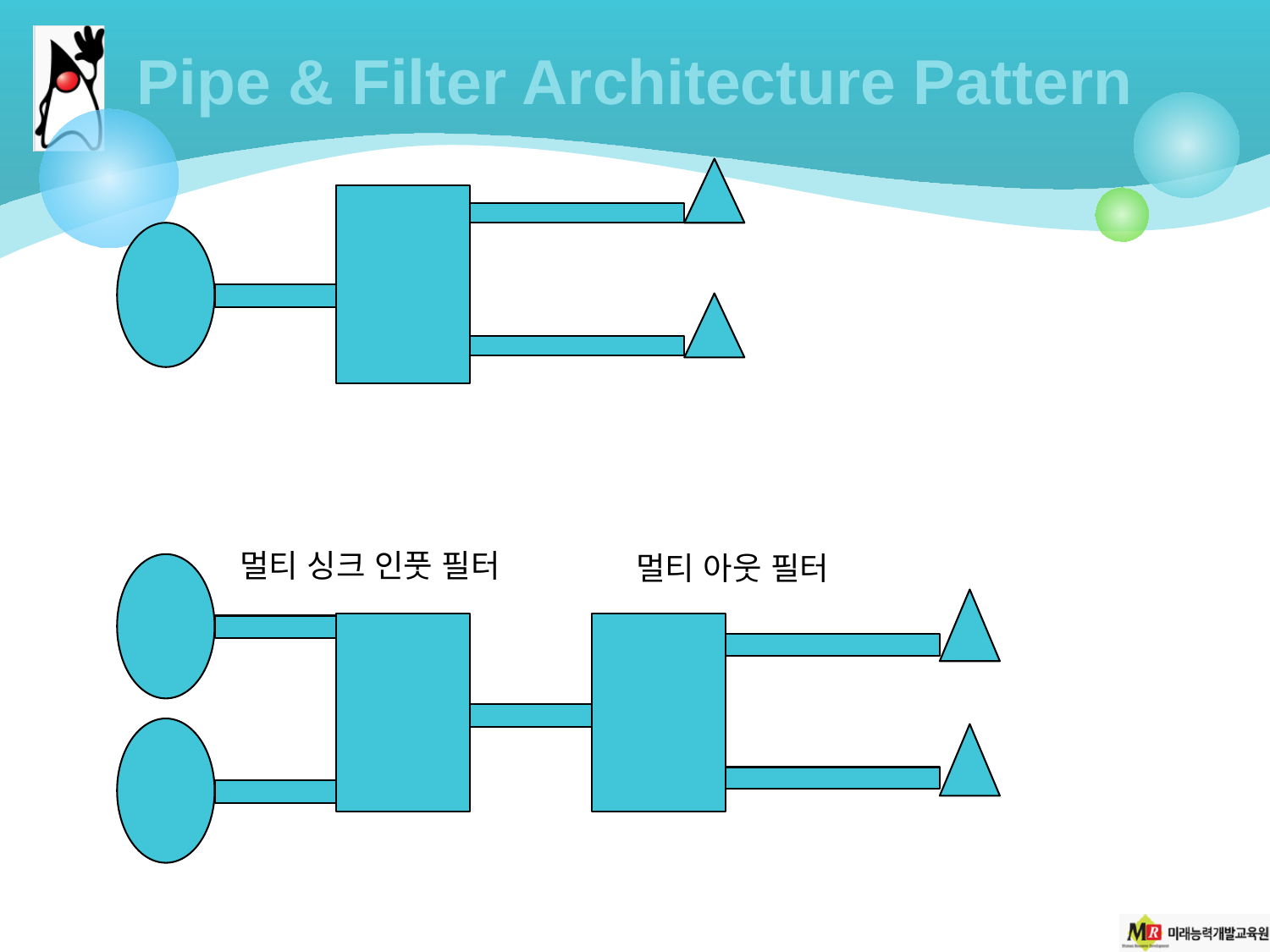

# Pipe & Filter Architecture Pattern

멀티 싱크 인풋 필터
멀티 아웃 필터